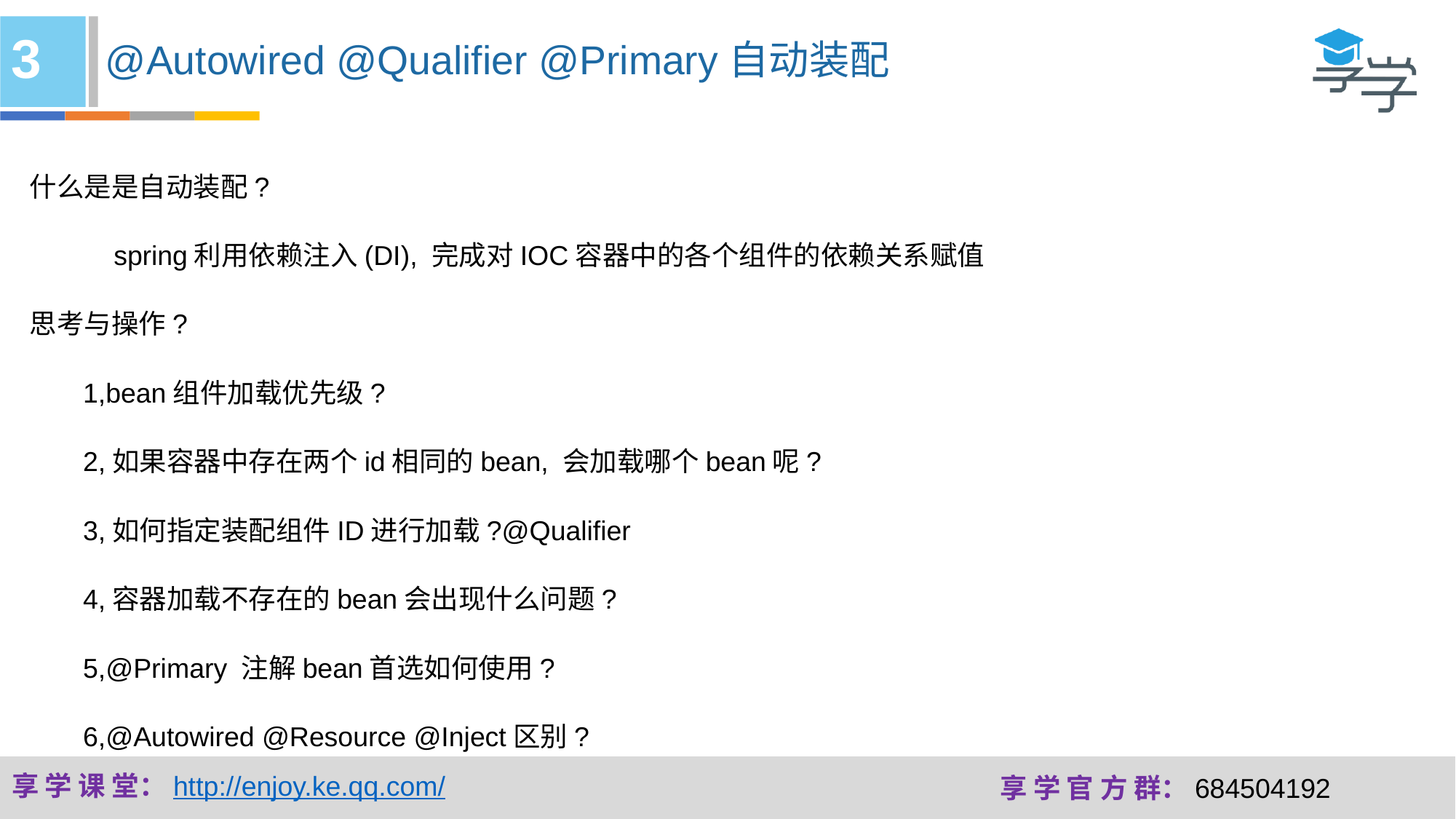

3
@Autowired @Qualifier @Primary自动装配

什么是是自动装配?
           spring利用依赖注入(DI), 完成对IOC容器中的各个组件的依赖关系赋值
思考与操作?
       1,bean组件加载优先级?
       2,如果容器中存在两个id相同的bean, 会加载哪个bean呢?
       3,如何指定装配组件ID进行加载?@Qualifier
       4,容器加载不存在的bean会出现什么问题?
       5,@Primary 注解bean首选如何使用?
       6,@Autowired @Resource @Inject区别?